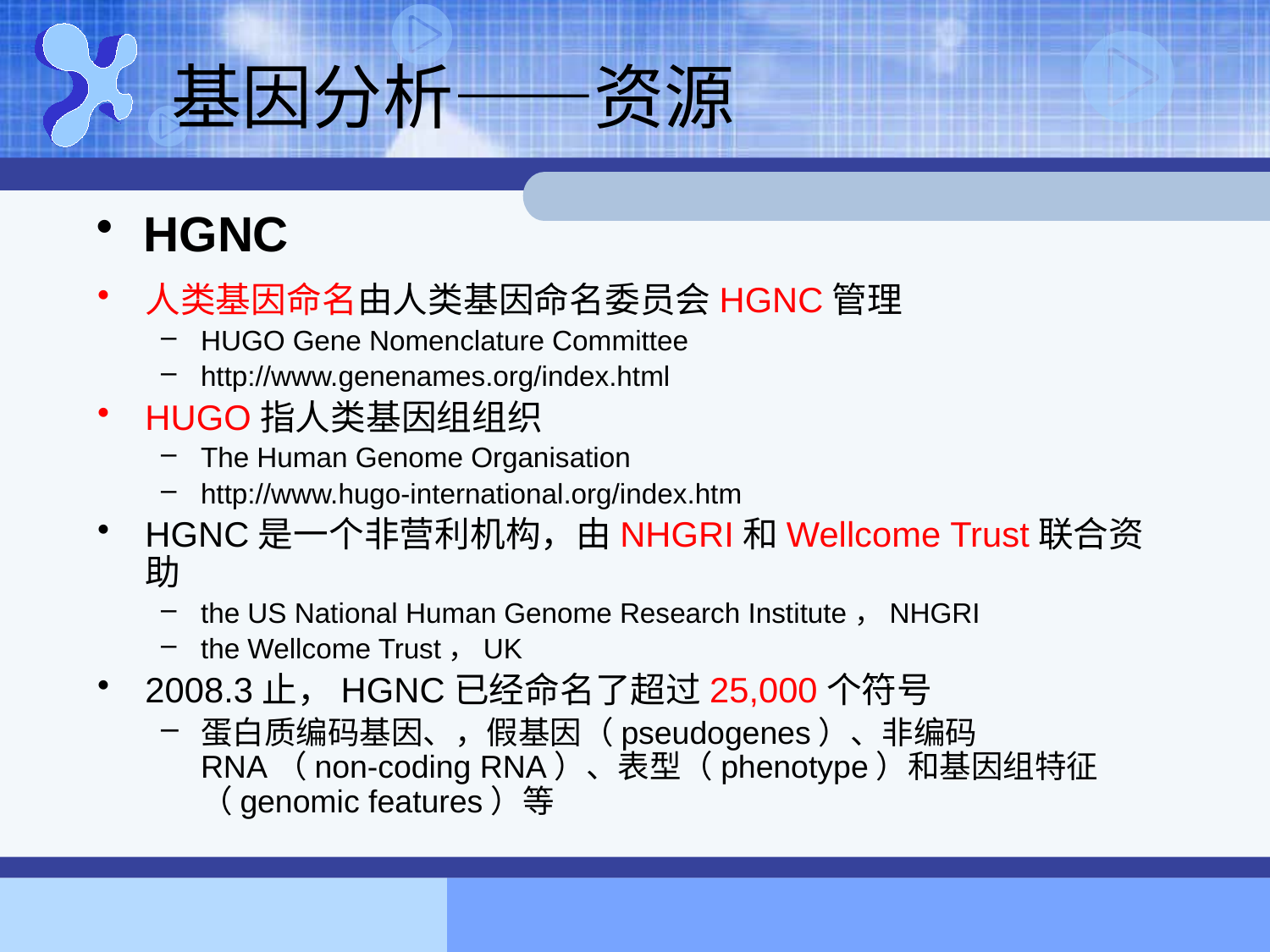

# 基因分析——资源
HGNC
人类基因命名由人类基因命名委员会HGNC管理
HUGO Gene Nomenclature Committee
http://www.genenames.org/index.html
HUGO指人类基因组组织
The Human Genome Organisation
http://www.hugo-international.org/index.htm
HGNC是一个非营利机构，由NHGRI和Wellcome Trust联合资助
the US National Human Genome Research Institute，NHGRI
the Wellcome Trust，UK
2008.3止，HGNC已经命名了超过25,000个符号
蛋白质编码基因、，假基因（pseudogenes）、非编码RNA（non-coding RNA）、表型（phenotype）和基因组特征（genomic features）等